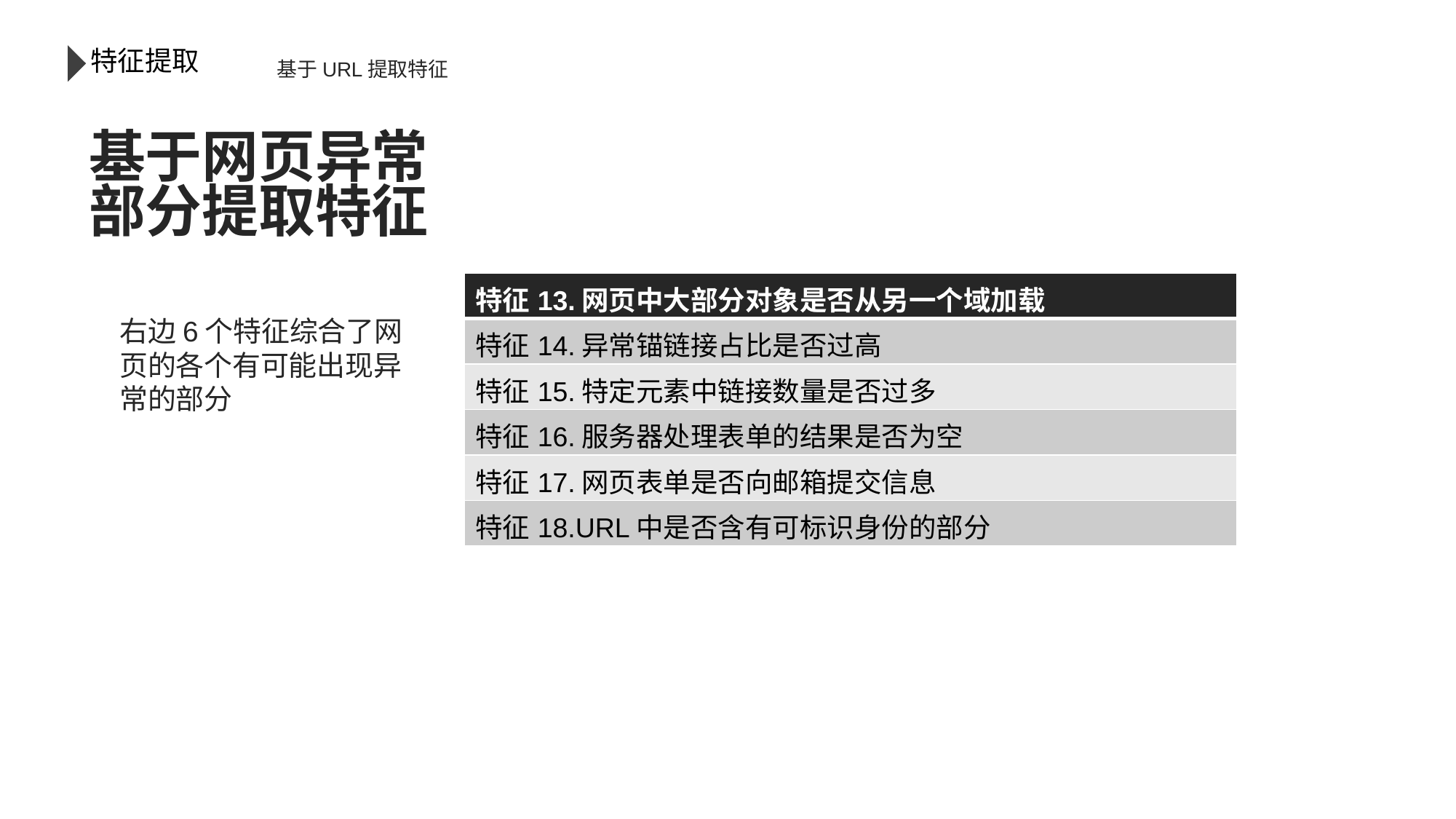

特征提取
基于URL提取特征

基于网页异常部分提取特征
| 特征13.网页中大部分对象是否从另一个域加载 |
| --- |
| 特征14.异常锚链接占比是否过高 |
| 特征15.特定元素中链接数量是否过多 |
| 特征16.服务器处理表单的结果是否为空 |
| 特征17.网页表单是否向邮箱提交信息 |
| 特征18.URL中是否含有可标识身份的部分 |
右边6个特征综合了网页的各个有可能出现异常的部分